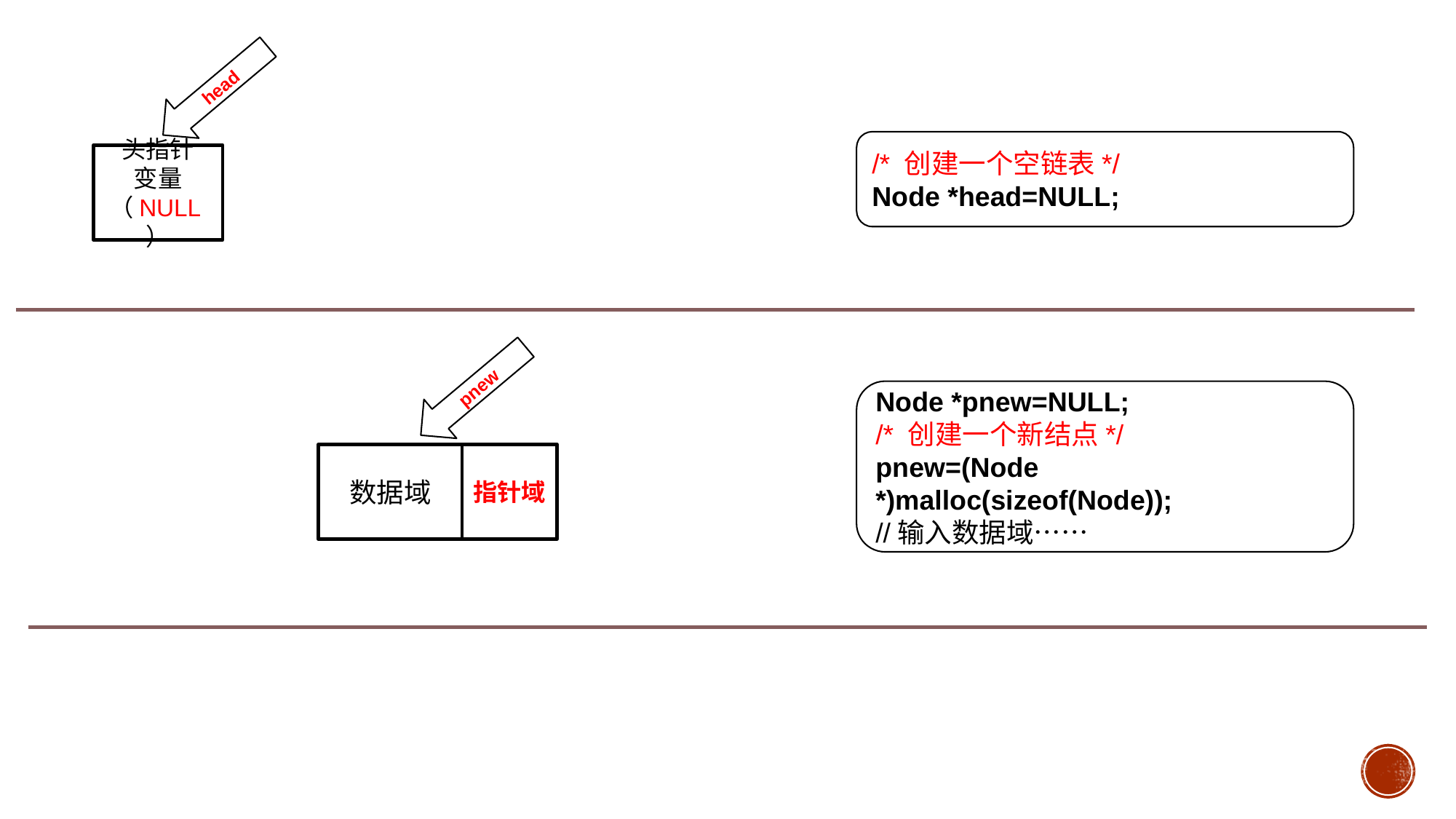

head
头指针
变量
（NULL）
/* 创建一个空链表*/
Node *head=NULL;
pnew
数据域
指针域
Node *pnew=NULL;
/* 创建一个新结点*/
pnew=(Node *)malloc(sizeof(Node));
//输入数据域……